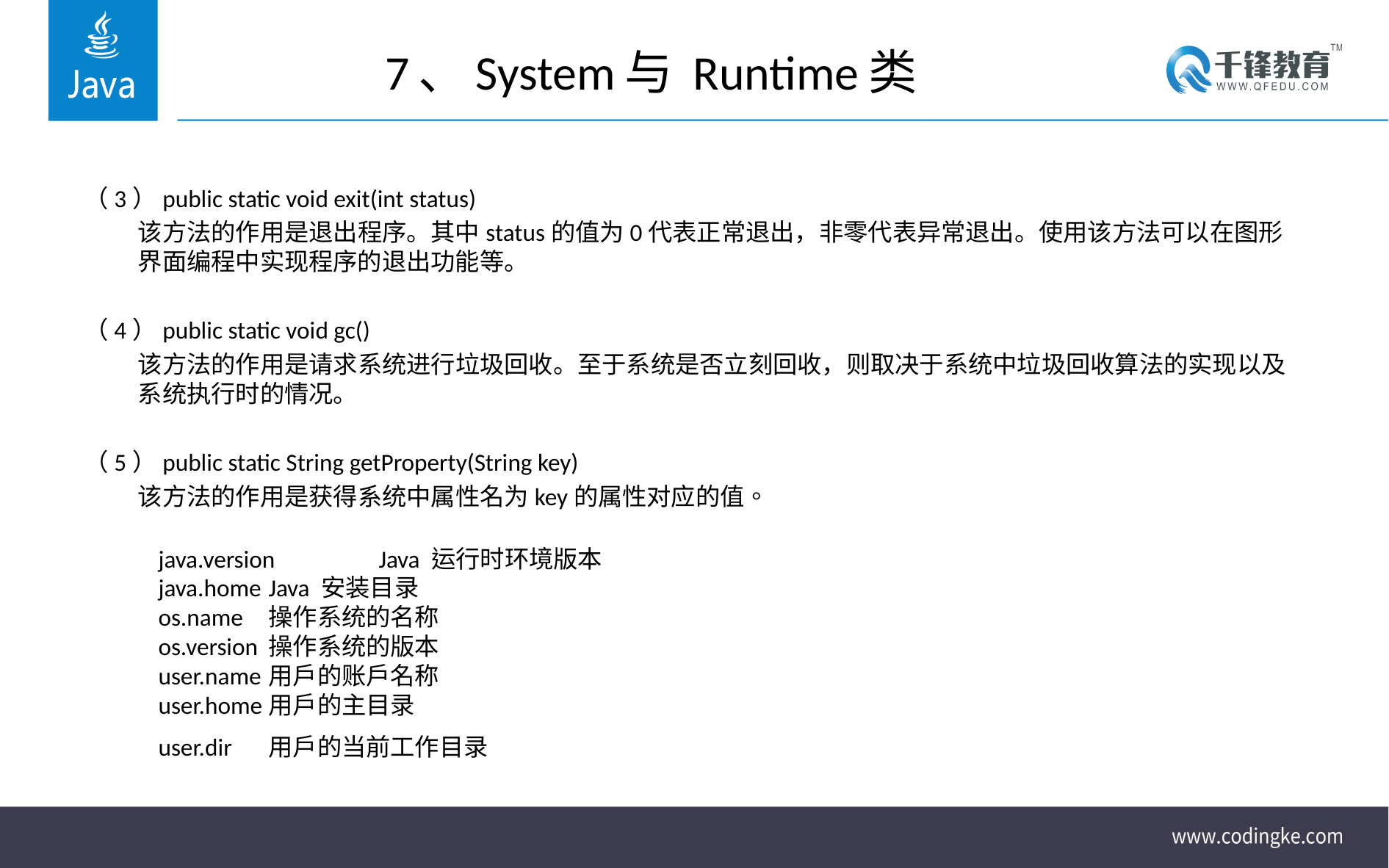

# 7、System与 Runtime类
（3）public static void exit(int status)
	该方法的作用是退出程序。其中status的值为0代表正常退出，非零代表异常退出。使用该方法可以在图形界面编程中实现程序的退出功能等。

（4）public static void gc()
	该方法的作用是请求系统进行垃圾回收。至于系统是否立刻回收，则取决于系统中垃圾回收算法的实现以及系统执行时的情况。

（5）public static String getProperty(String key)
	该方法的作用是获得系统中属性名为key的属性对应的值。

java.version	Java 运行时环境版本
java.home	Java 安装目录
os.name	操作系统的名称
os.version	操作系统的版本
user.name	用户的账户名称
user.home	用户的主目录
user.dir	用户的当前工作目录